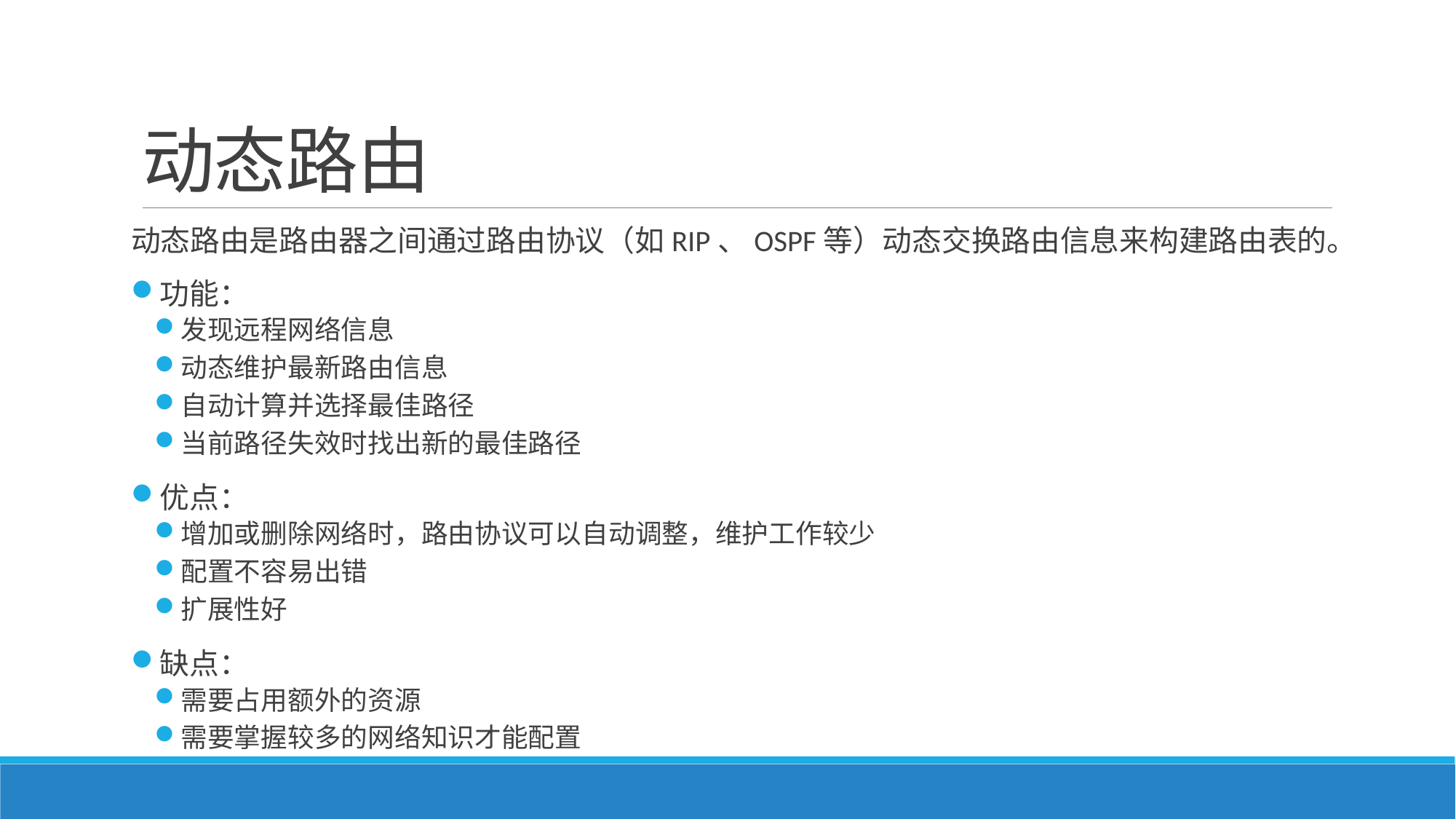

# 动态路由
动态路由是路由器之间通过路由协议（如RIP、OSPF等）动态交换路由信息来构建路由表的。
功能：
发现远程网络信息
动态维护最新路由信息
自动计算并选择最佳路径
当前路径失效时找出新的最佳路径
优点：
增加或删除网络时，路由协议可以自动调整，维护工作较少
配置不容易出错
扩展性好
缺点：
需要占用额外的资源
需要掌握较多的网络知识才能配置